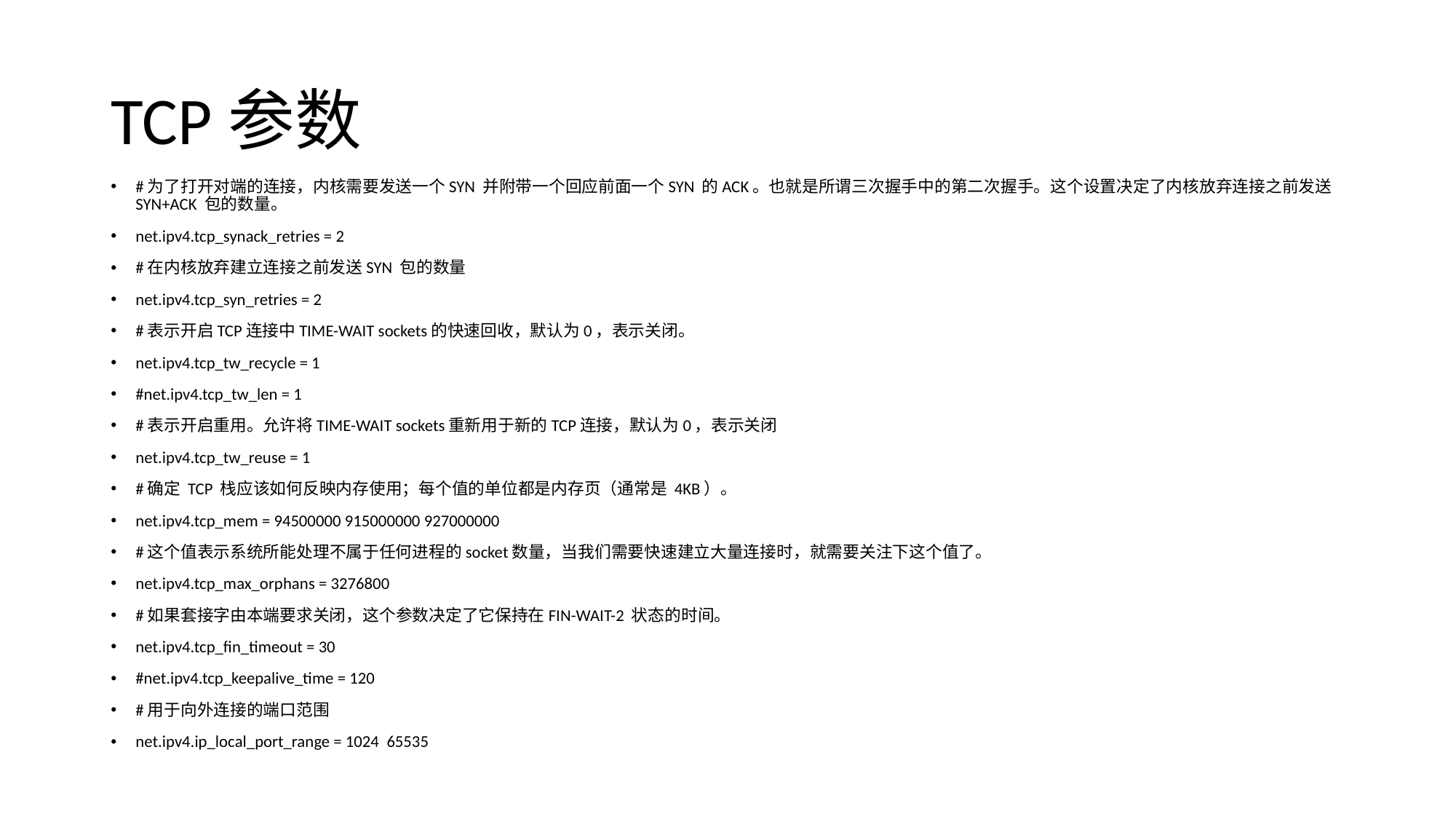

# TCP参数
#为了打开对端的连接，内核需要发送一个SYN 并附带一个回应前面一个SYN 的ACK。也就是所谓三次握手中的第二次握手。这个设置决定了内核放弃连接之前发送SYN+ACK 包的数量。
net.ipv4.tcp_synack_retries = 2
#在内核放弃建立连接之前发送SYN 包的数量
net.ipv4.tcp_syn_retries = 2
#表示开启TCP连接中TIME-WAIT sockets的快速回收，默认为0，表示关闭。
net.ipv4.tcp_tw_recycle = 1
#net.ipv4.tcp_tw_len = 1
#表示开启重用。允许将TIME-WAIT sockets重新用于新的TCP连接，默认为0，表示关闭
net.ipv4.tcp_tw_reuse = 1
#确定 TCP 栈应该如何反映内存使用；每个值的单位都是内存页（通常是 4KB）。
net.ipv4.tcp_mem = 94500000 915000000 927000000
#这个值表示系统所能处理不属于任何进程的socket数量，当我们需要快速建立大量连接时，就需要关注下这个值了。
net.ipv4.tcp_max_orphans = 3276800
#如果套接字由本端要求关闭，这个参数决定了它保持在FIN-WAIT-2 状态的时间。
net.ipv4.tcp_fin_timeout = 30
#net.ipv4.tcp_keepalive_time = 120
#用于向外连接的端口范围
net.ipv4.ip_local_port_range = 1024  65535